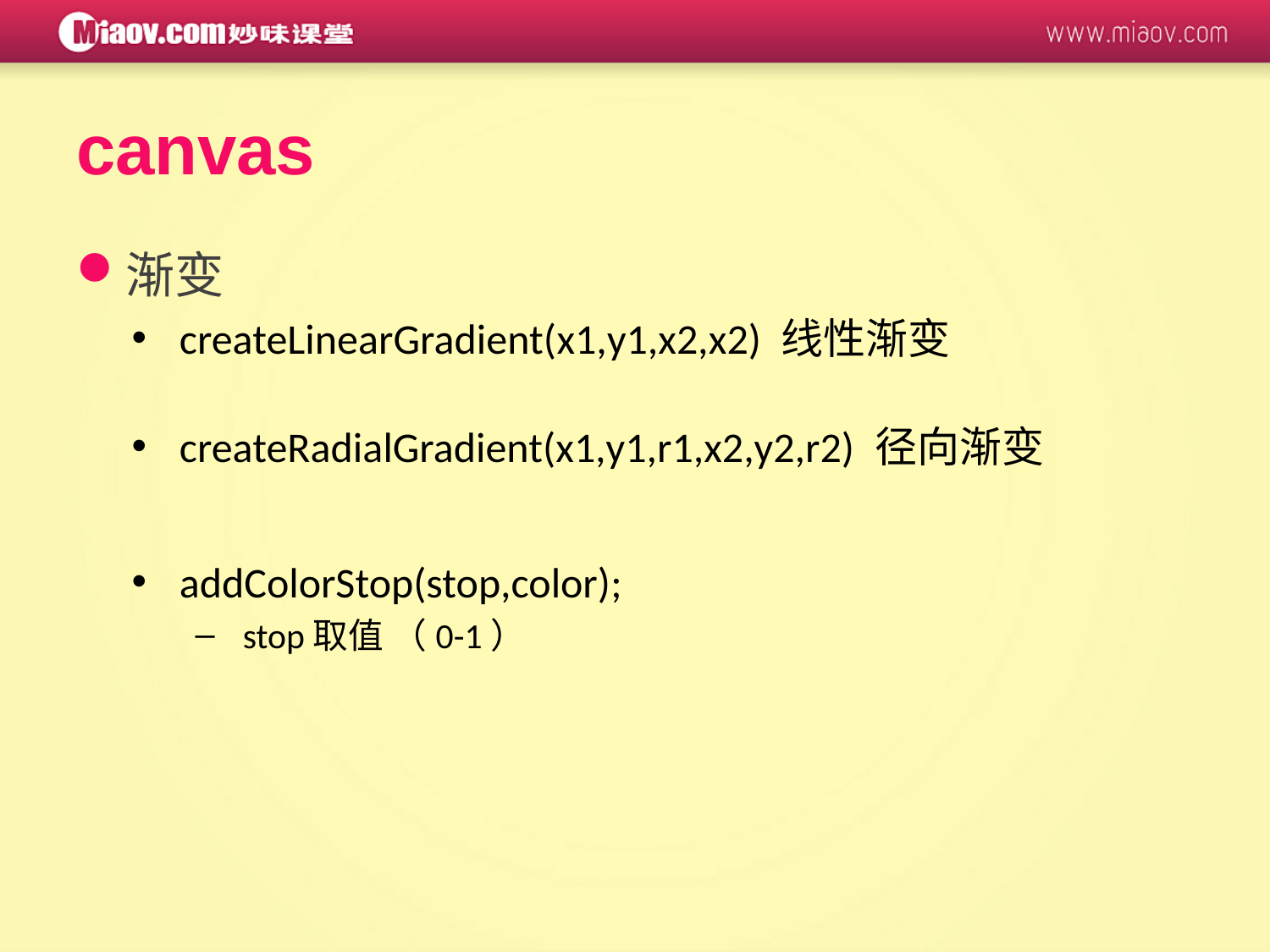

canvas
渐变
createLinearGradient(x1,y1,x2,x2) 线性渐变

createRadialGradient(x1,y1,r1,x2,y2,r2) 径向渐变

addColorStop(stop,color);
stop取值 （0-1）